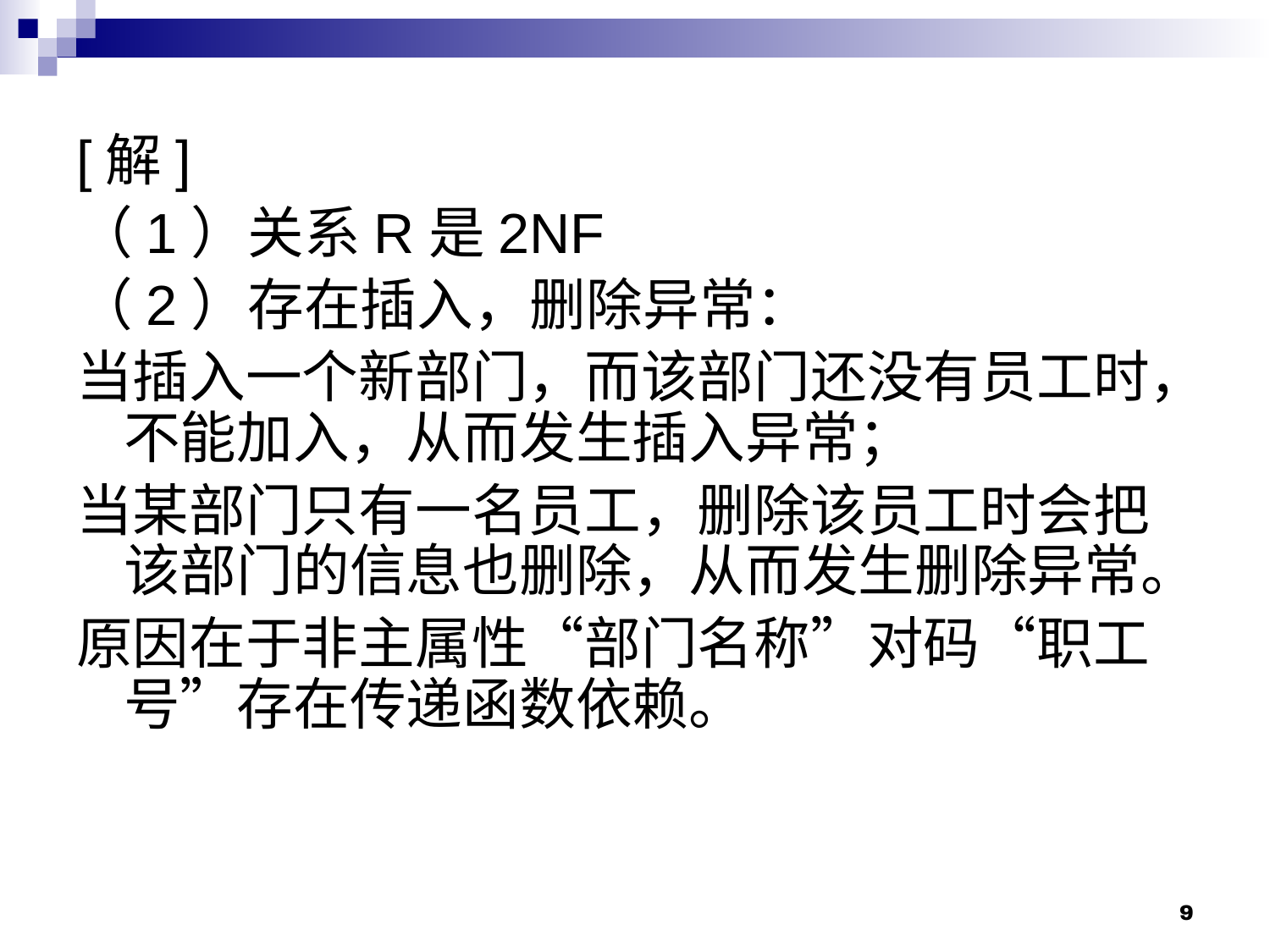

[解]
（1）关系R是2NF
（2）存在插入，删除异常：
当插入一个新部门，而该部门还没有员工时，不能加入，从而发生插入异常；
当某部门只有一名员工，删除该员工时会把该部门的信息也删除，从而发生删除异常。
原因在于非主属性“部门名称”对码“职工号”存在传递函数依赖。
9